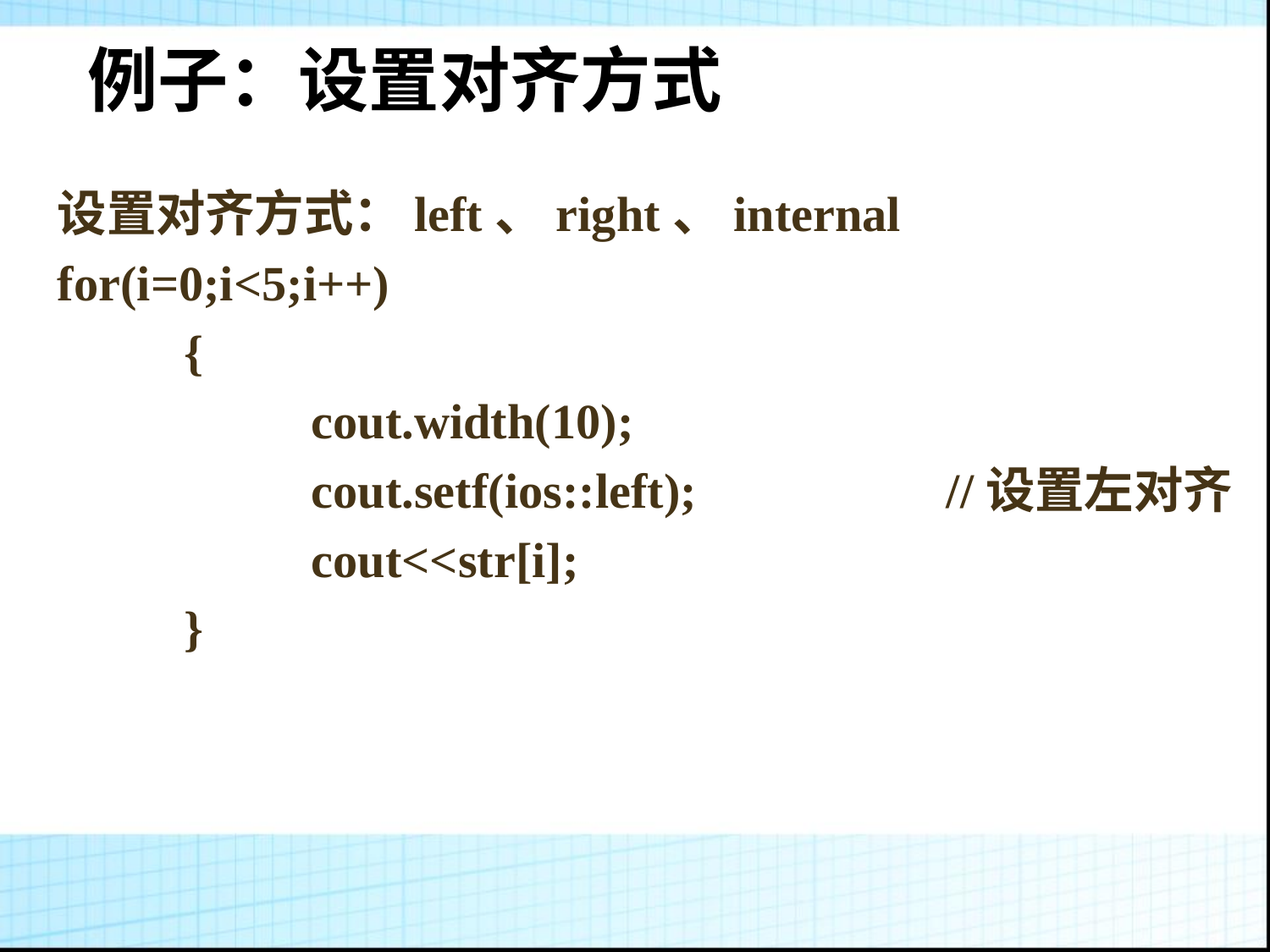

例子：设置对齐方式
设置对齐方式：left、right、internal
for(i=0;i<5;i++)
	{
		cout.width(10);
		cout.setf(ios::left);		//设置左对齐
		cout<<str[i];
	}